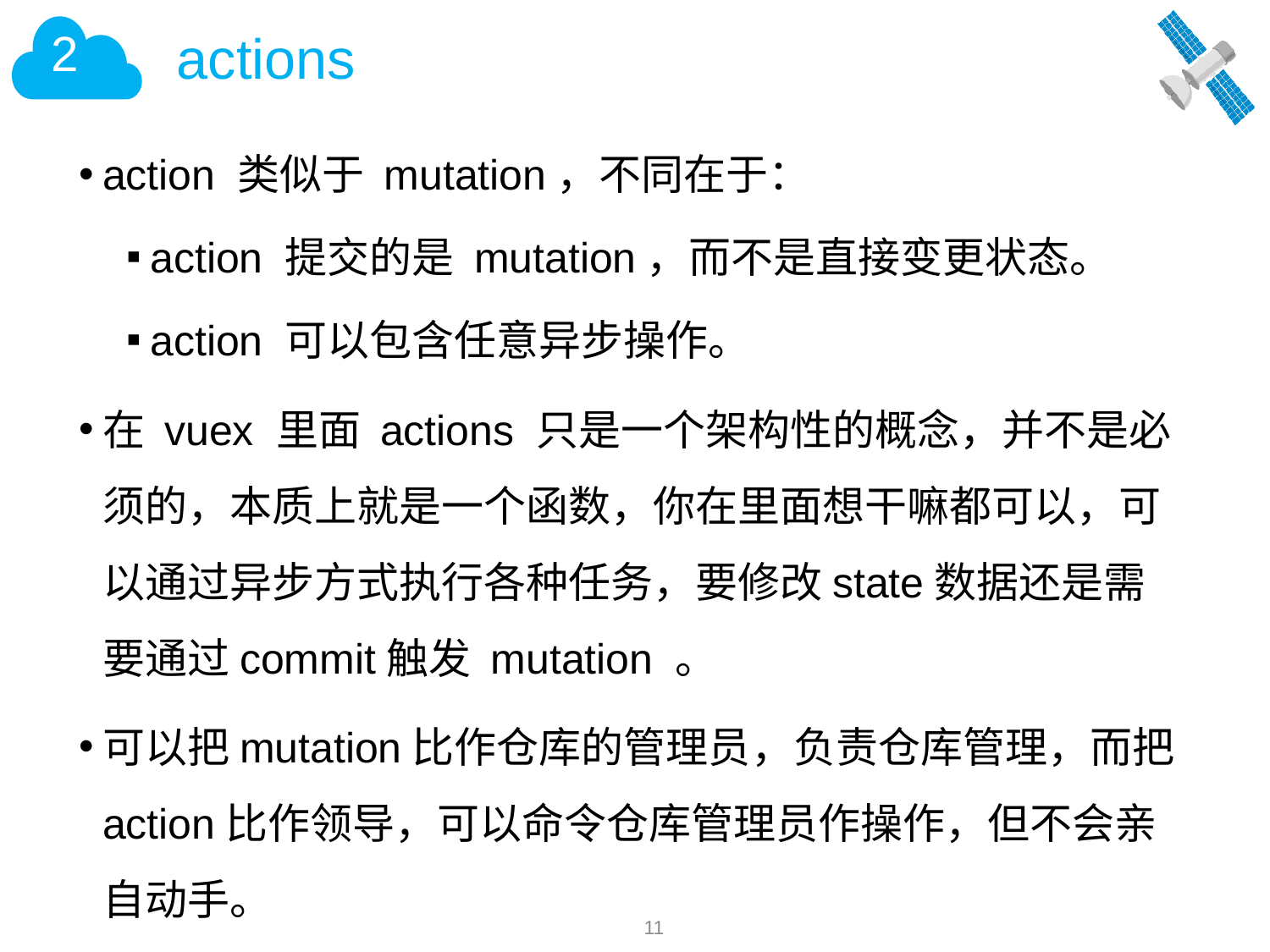

# actions
action 类似于 mutation，不同在于：
action 提交的是 mutation，而不是直接变更状态。
action 可以包含任意异步操作。
在 vuex 里面 actions 只是一个架构性的概念，并不是必须的，本质上就是一个函数，你在里面想干嘛都可以，可以通过异步方式执行各种任务，要修改state数据还是需要通过commit触发 mutation 。
可以把mutation比作仓库的管理员，负责仓库管理，而把action比作领导，可以命令仓库管理员作操作，但不会亲自动手。
11